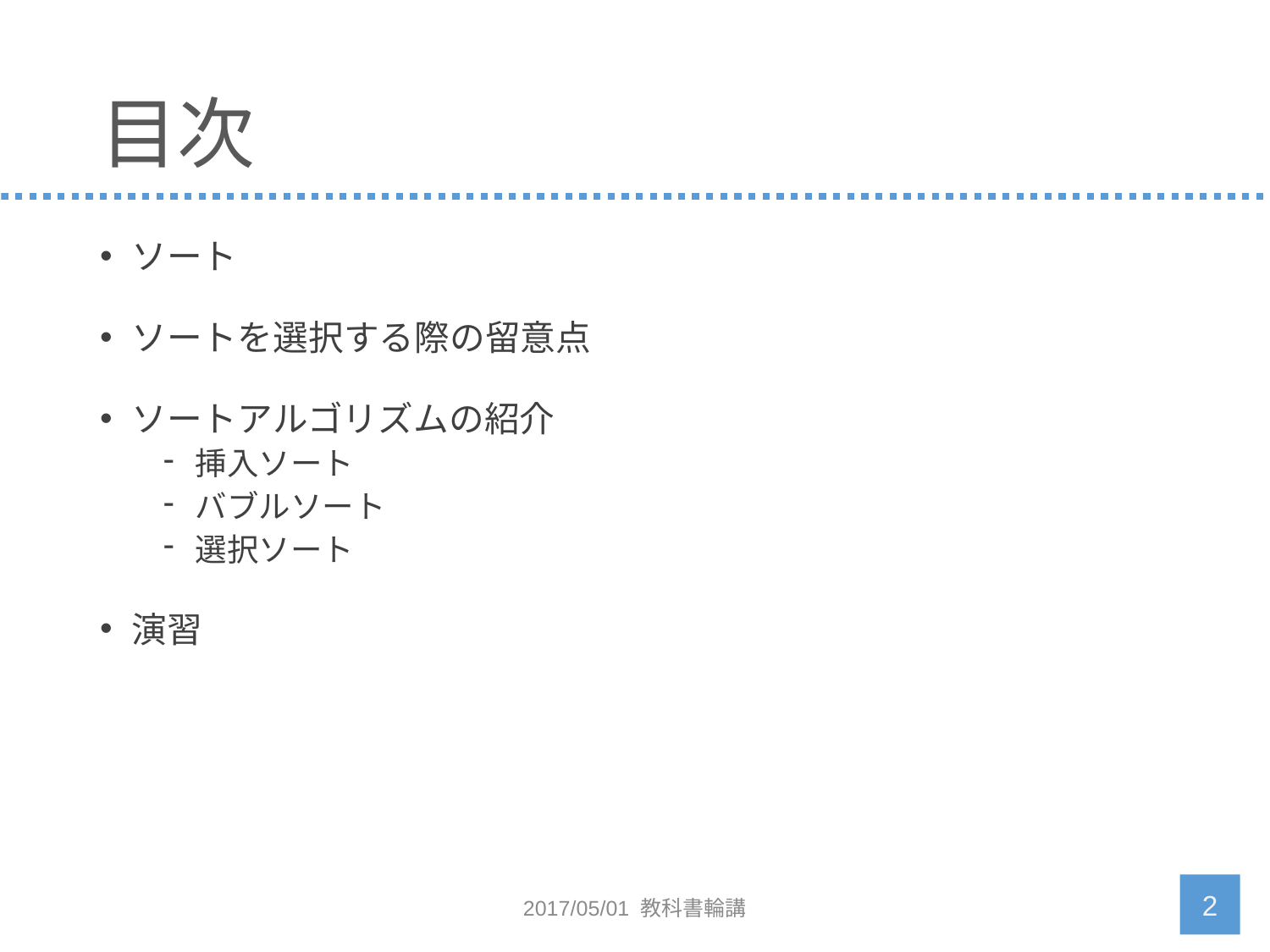

# 目次
ソート
ソートを選択する際の留意点
ソートアルゴリズムの紹介
挿入ソート
バブルソート
選択ソート
演習
2
2017/05/01 教科書輪講